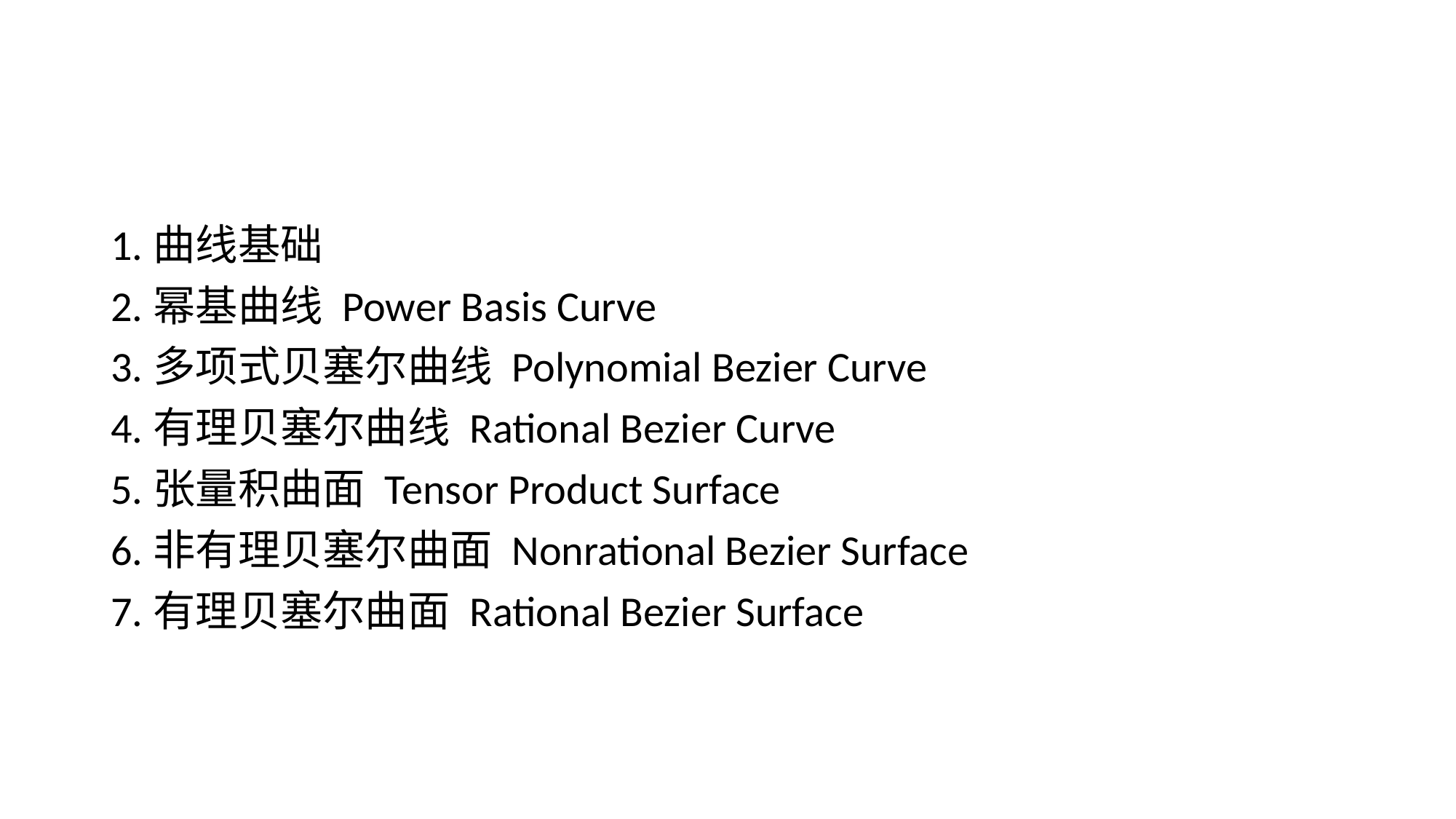

1.曲线基础
2.幂基曲线 Power Basis Curve
3.多项式贝塞尔曲线 Polynomial Bezier Curve
4.有理贝塞尔曲线 Rational Bezier Curve
5.张量积曲面 Tensor Product Surface
6.非有理贝塞尔曲面 Nonrational Bezier Surface
7.有理贝塞尔曲面 Rational Bezier Surface